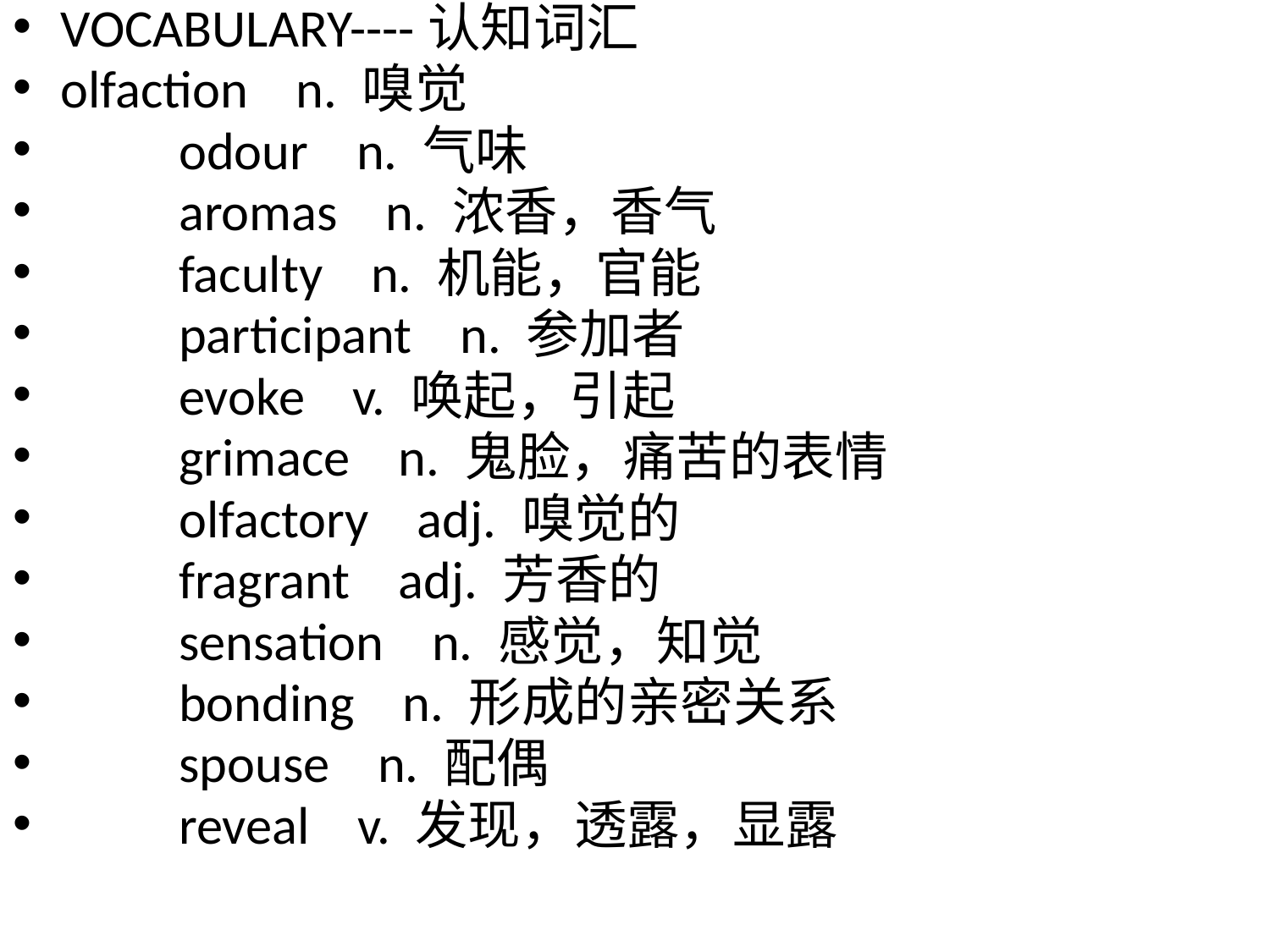

VOCABULARY----认知词汇
olfaction    n. 嗅觉
　　odour    n. 气味
　　aromas    n. 浓香，香气
　　faculty    n. 机能，官能
　　participant    n. 参加者
　　evoke    v. 唤起，引起
　　grimace    n. 鬼脸，痛苦的表情
　　olfactory    adj. 嗅觉的
　　fragrant    adj. 芳香的
　　sensation    n. 感觉，知觉
　　bonding    n. 形成的亲密关系
　　spouse    n. 配偶
　　reveal    v. 发现，透露，显露

#